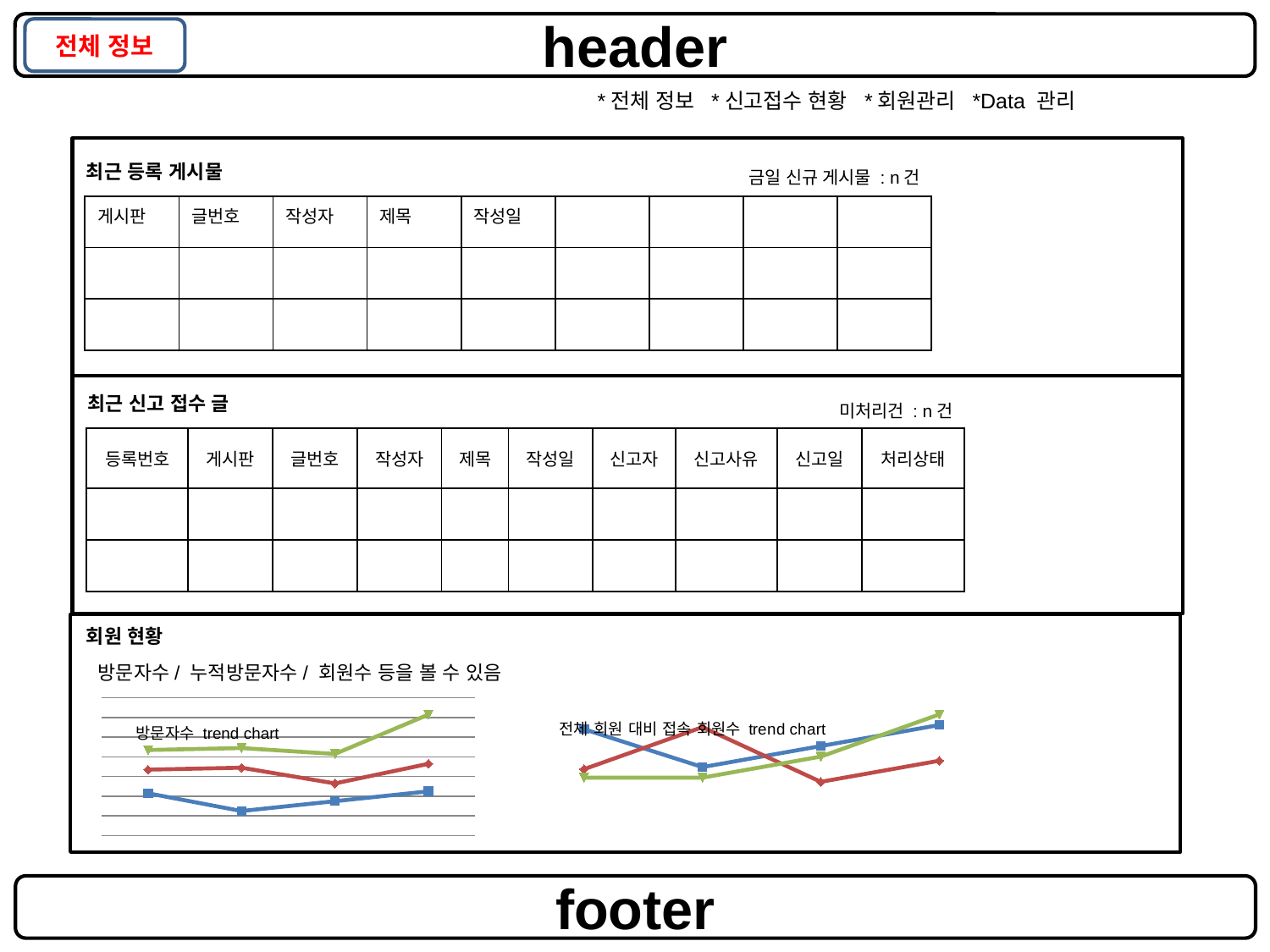

header
전체 정보
*전체 정보  *신고접수 현황  *회원관리  *Data 관리

최근 등록 게시물
금일 신규 게시물 : n건
| 게시판 | 글번호 | 작성자 | 제목 | 작성일 |  |  |  |  |
| --- | --- | --- | --- | --- | --- | --- | --- | --- |
|  |  |  |  |  |  |  |  |  |
|  |  |  |  |  |  |  |  |  |

최근 신고 접수 글
미처리건 : n건
| 등록번호 | 게시판 | 글번호 | 작성자 | 제목 | 작성일 | 신고자 | 신고사유 | 신고일 | 처리상태 |
| --- | --- | --- | --- | --- | --- | --- | --- | --- | --- |
|  |  |  |  |  |  |  |  |  |  |
|  |  |  |  |  |  |  |  |  |  |

회원 현황
방문자수/ 누적방문자수/ 회원수 등을 볼 수 있음

### Chart

| Category | 계열 1 | 계열 2 | 계열 3 |
|---|---|---|---|
| 항목 1 | 4.3 | 2.4 | 2.0 |
| 항목 2 | 2.5 | 4.4 | 2.0 |
| 항목 3 | 3.5 | 1.8 | 3.0 |
| 항목 4 | 4.5 | 2.8 | 5.0 |

### Chart

| Category | 계열 1 | 계열 2 | 계열 3 |
|---|---|---|---|
| 항목 1 | 4.3 | 2.4 | 2.0 |
| 항목 2 | 2.5 | 4.4 | 2.0 |
| 항목 3 | 3.5 | 1.8 | 3.0 |
| 항목 4 | 4.5 | 2.8 | 5.0 |
방문자수 trend chart
footer